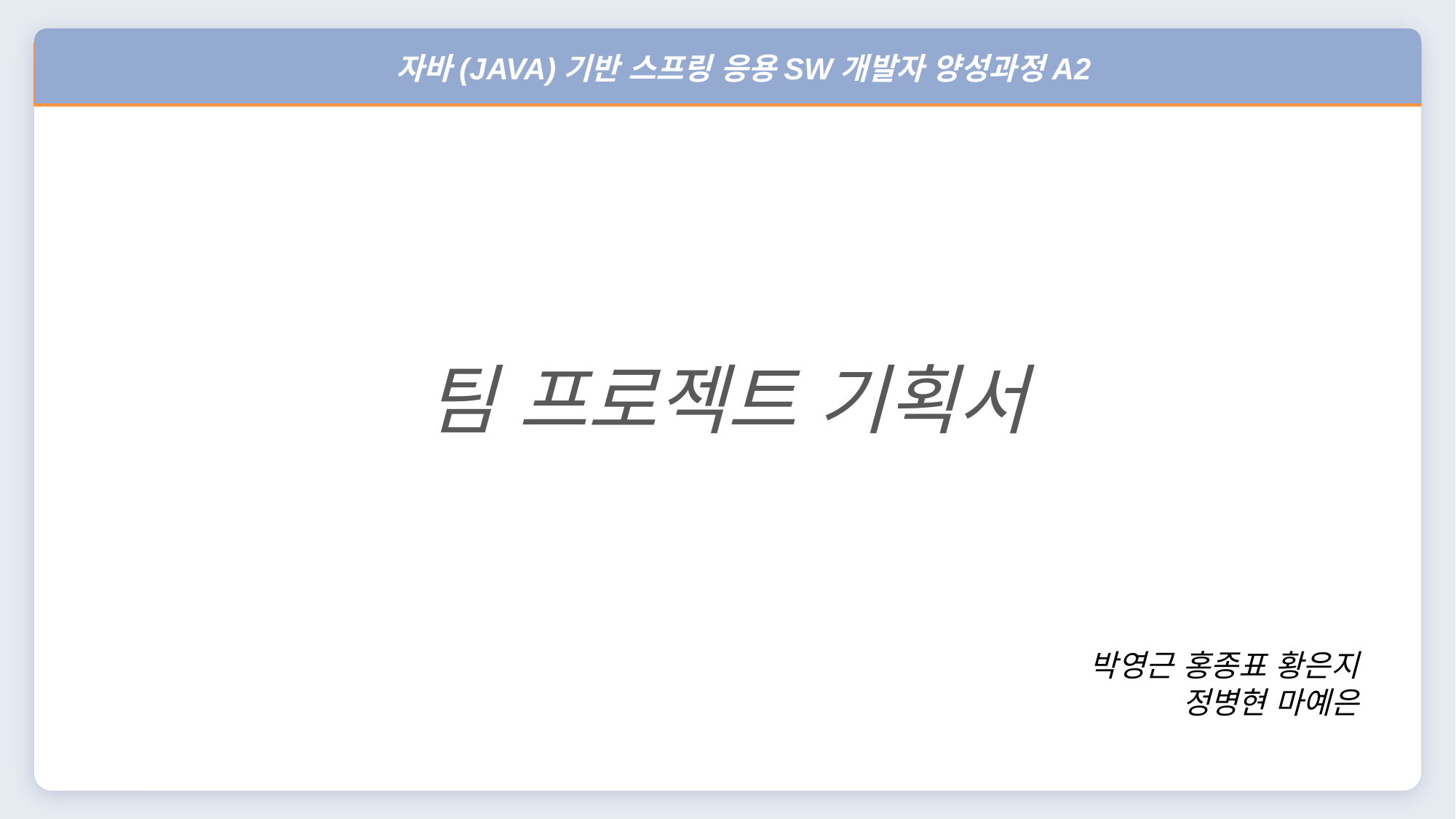

팀 프로젝트 기획서

자바(JAVA)기반 스프링 응용SW개발자 양성과정A2
박영근 홍종표 황은지
정병현 마예은